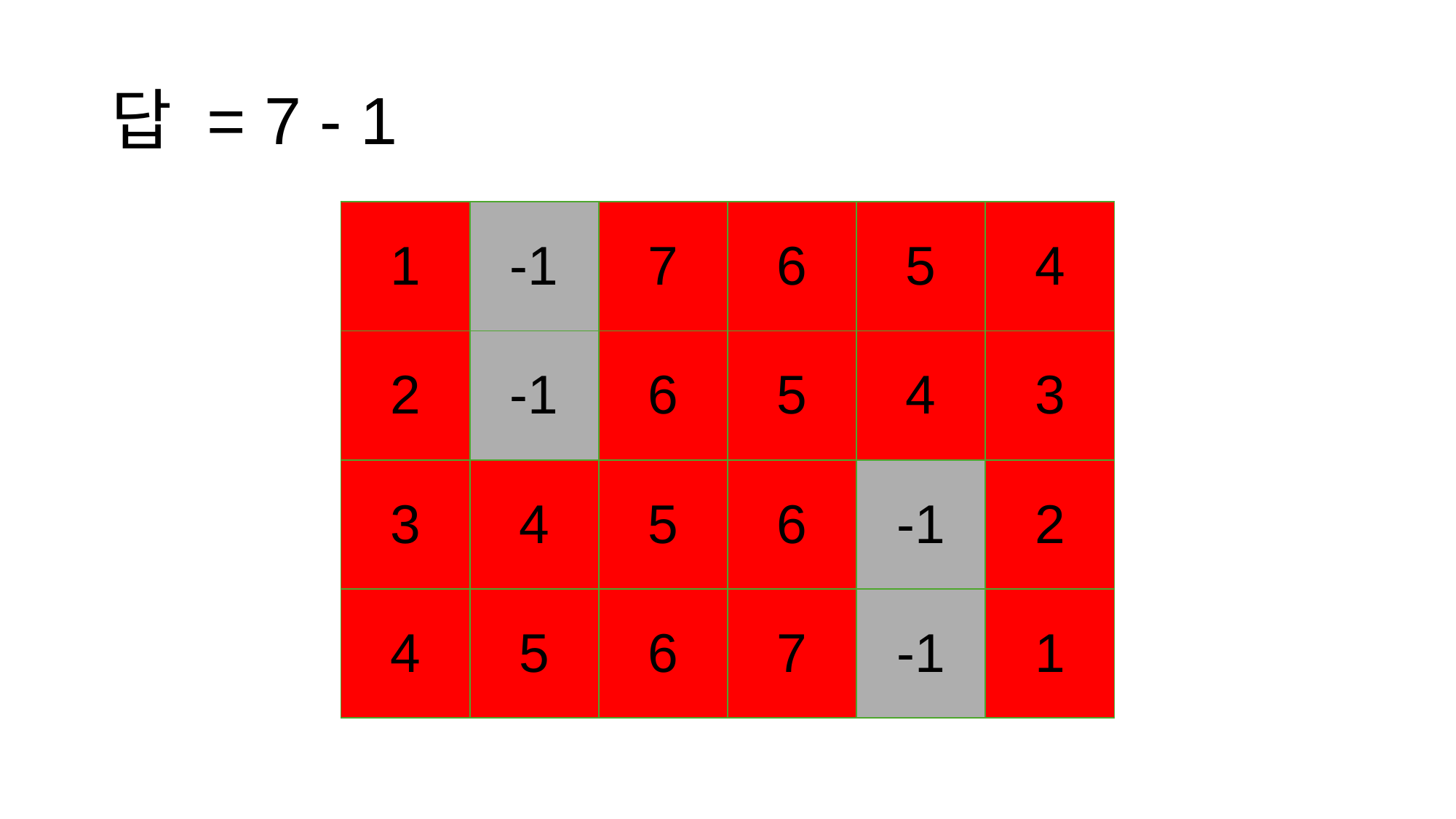

# 답 = 7 - 1
| 1 | -1 | 7 | 6 | 5 | 4 |
| --- | --- | --- | --- | --- | --- |
| 2 | -1 | 6 | 5 | 4 | 3 |
| 3 | 4 | 5 | 6 | -1 | 2 |
| 4 | 5 | 6 | 7 | -1 | 1 |